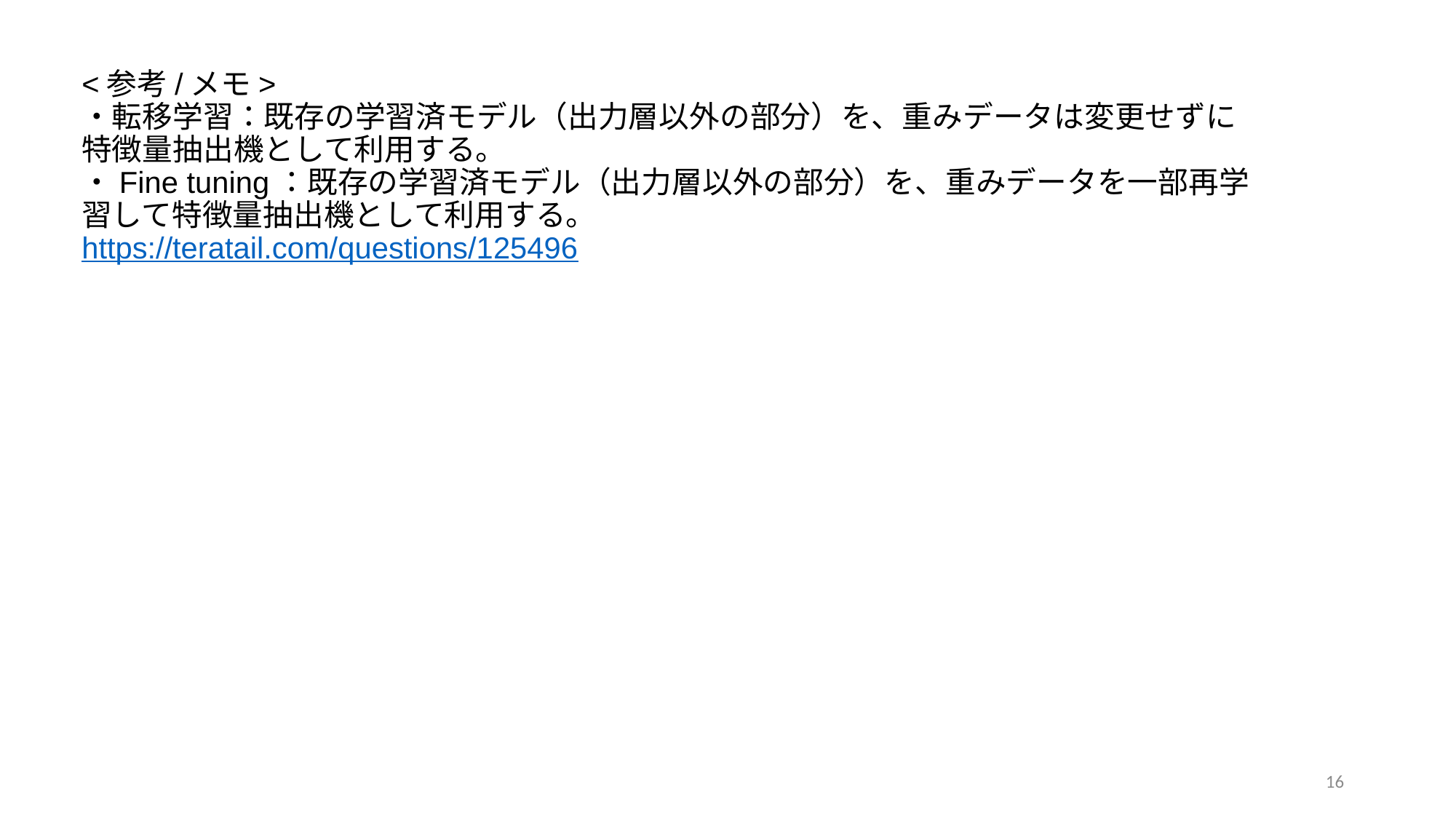

# <参考/メモ> ・転移学習：既存の学習済モデル（出力層以外の部分）を、重みデータは変更せずに特徴量抽出機として利用する。 ・Fine tuning：既存の学習済モデル（出力層以外の部分）を、重みデータを一部再学習して特徴量抽出機として利用する。 https://teratail.com/questions/125496
16